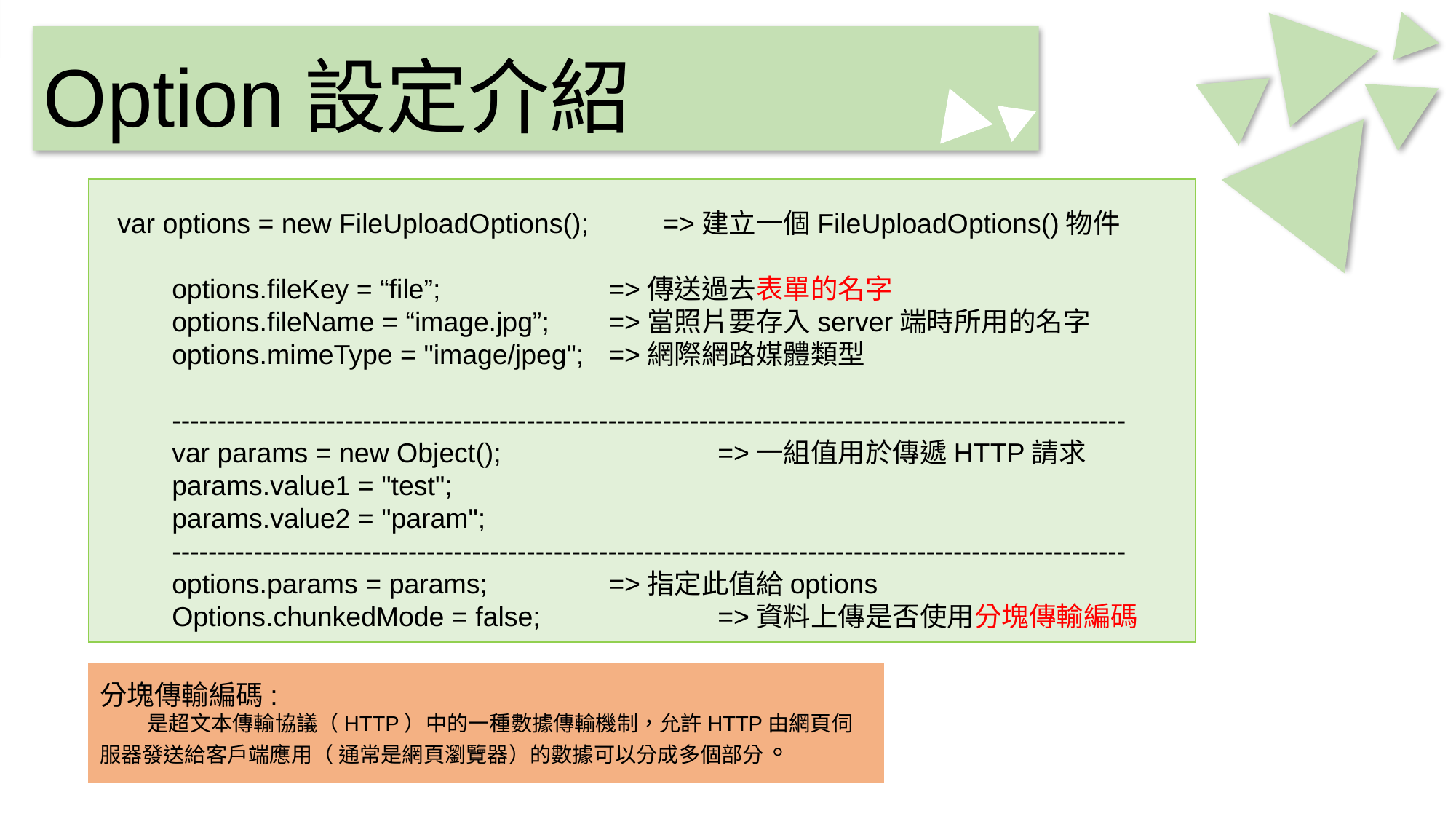

# Option設定介紹

var options = new FileUploadOptions();	=>建立一個FileUploadOptions()物件

options.fileKey = “file”;		=>傳送過去表單的名字
options.fileName = “image.jpg”;	=>當照片要存入server端時所用的名字
options.mimeType = "image/jpeg"; 	=>網際網路媒體類型

---------------------------------------------------------------------------------------------------------
var params = new Object();		=>一組值用於傳遞HTTP請求
params.value1 = "test";
params.value2 = "param";
---------------------------------------------------------------------------------------------------------
options.params = params;		=>指定此值給options
Options.chunkedMode = false;		=>資料上傳是否使用分塊傳輸編碼
分塊傳輸編碼:
         是超文本傳輸協議（HTTP）中的一種數據傳輸機制，允許HTTP由網頁伺服器發送給客戶端應用（ 通常是網頁瀏覽器）的數據可以分成多個部分。